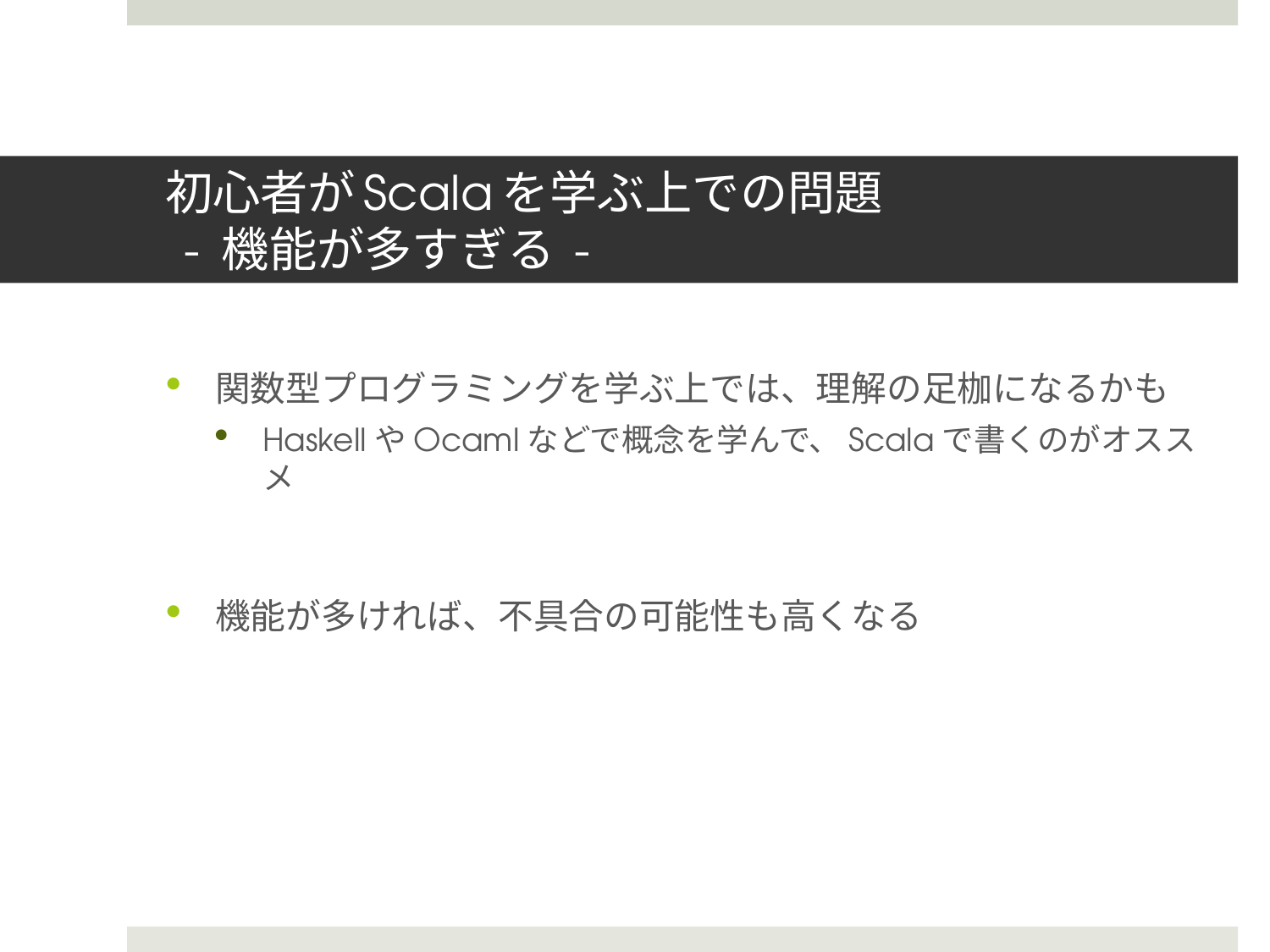

# 初心者がScalaを学ぶ上での問題 - 機能が多すぎる -
関数型プログラミングを学ぶ上では、理解の足枷になるかも
HaskellやOcamlなどで概念を学んで、Scalaで書くのがオススメ

機能が多ければ、不具合の可能性も高くなる